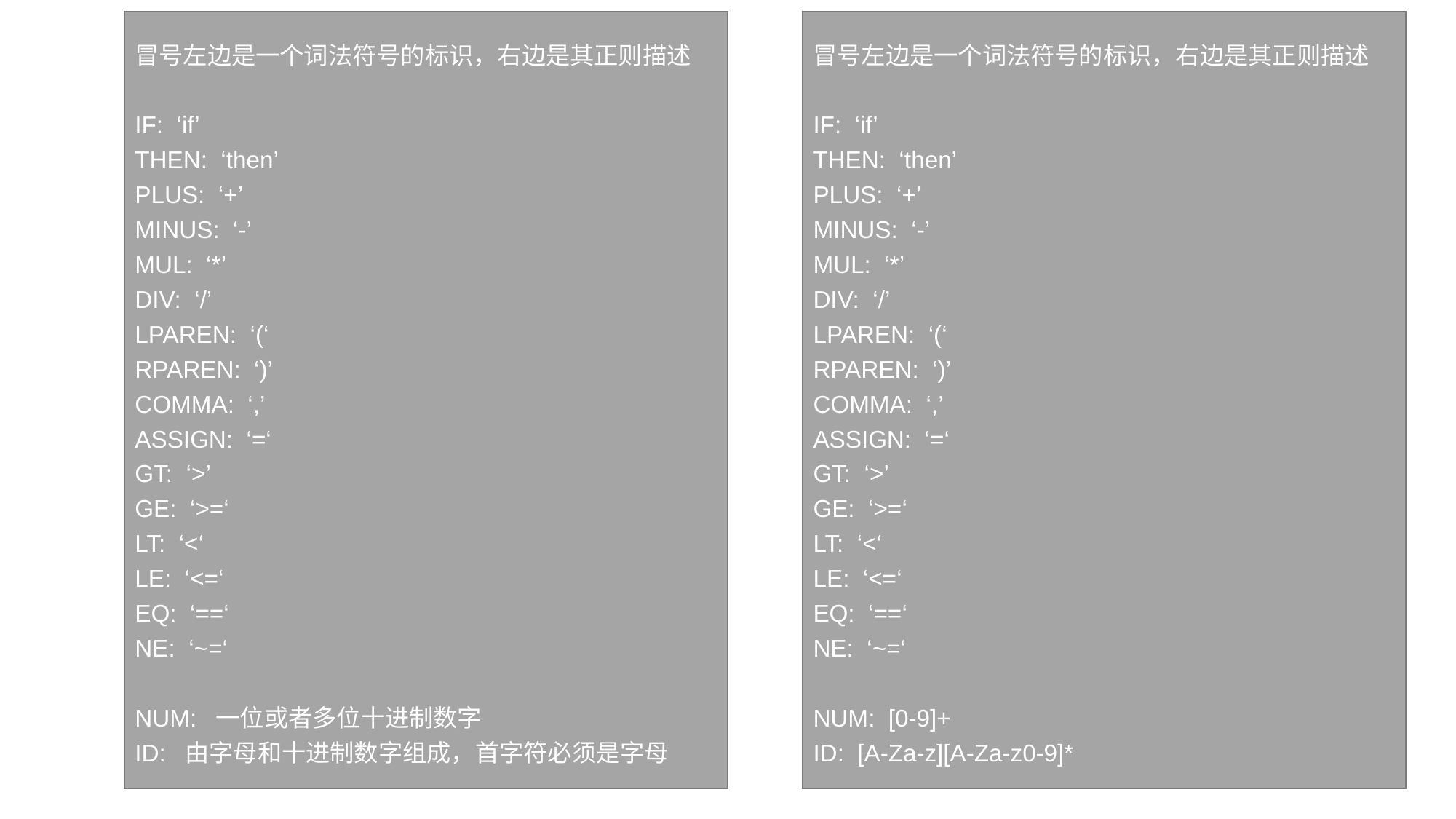

冒号左边是一个词法符号的标识，右边是其正则描述

IF:  ‘if’
THEN:  ‘then’
PLUS:  ‘+’
MINUS:  ‘-’
MUL:  ‘*’
DIV:  ‘/’
LPAREN:  ‘(‘
RPAREN:  ‘)’
COMMA:  ‘,’
ASSIGN:  ‘=‘
GT:  ‘>’
GE:  ‘>=‘
LT:  ‘<‘
LE:  ‘<=‘
EQ:  ‘==‘
NE:  ‘~=‘

NUM:  一位或者多位十进制数字
ID:  由字母和十进制数字组成，首字符必须是字母
冒号左边是一个词法符号的标识，右边是其正则描述

IF:  ‘if’
THEN:  ‘then’
PLUS:  ‘+’
MINUS:  ‘-’
MUL:  ‘*’
DIV:  ‘/’
LPAREN:  ‘(‘
RPAREN:  ‘)’
COMMA:  ‘,’
ASSIGN:  ‘=‘
GT:  ‘>’
GE:  ‘>=‘
LT:  ‘<‘
LE:  ‘<=‘
EQ:  ‘==‘
NE:  ‘~=‘

NUM:  [0-9]+
ID:  [A-Za-z][A-Za-z0-9]*